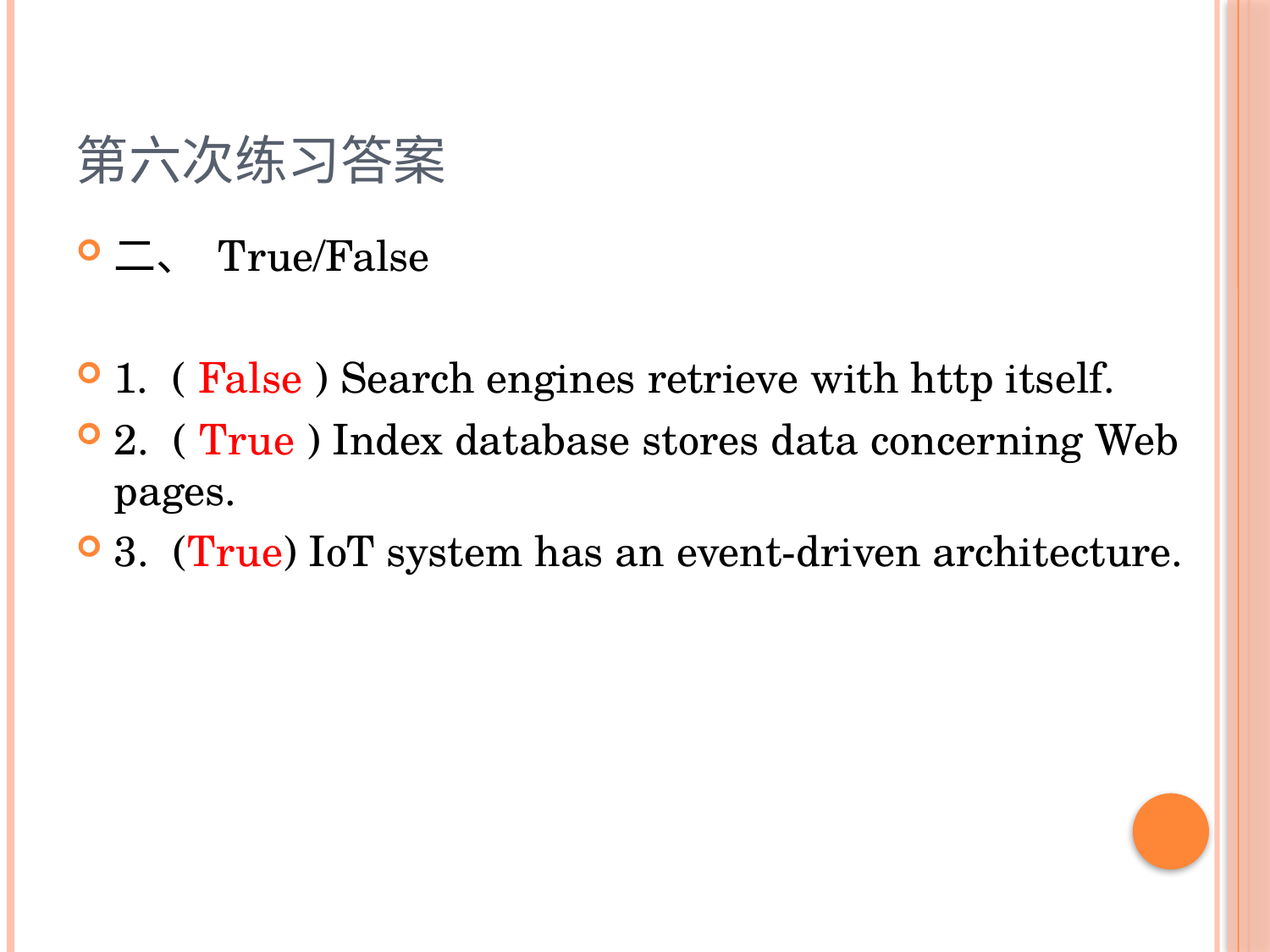

# 第六次练习答案
二、 True/False

1.  ( False ) Search engines retrieve with http itself.
2.  ( True ) Index database stores data concerning Web pages.
3.  (True) IoT system has an event-driven architecture.